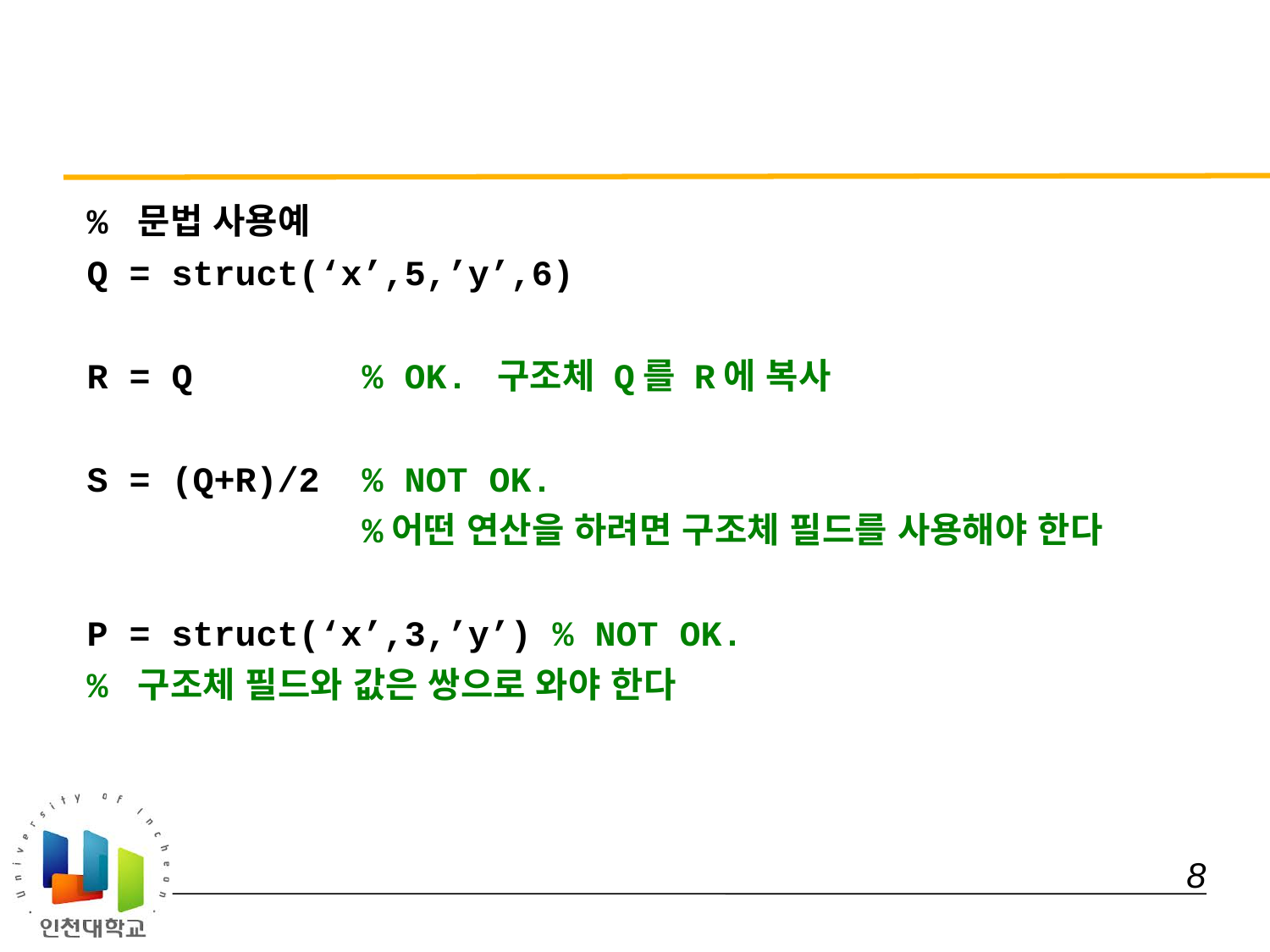

#
% 문법 사용예
Q = struct(‘x’,5,’y’,6)

R = Q        % OK. 구조체 Q를 R에 복사

S = (Q+R)/2  % NOT OK.
             %어떤 연산을 하려면 구조체 필드를 사용해야 한다

P = struct(‘x’,3,’y’) % NOT OK.
% 구조체 필드와 값은 쌍으로 와야 한다
 8